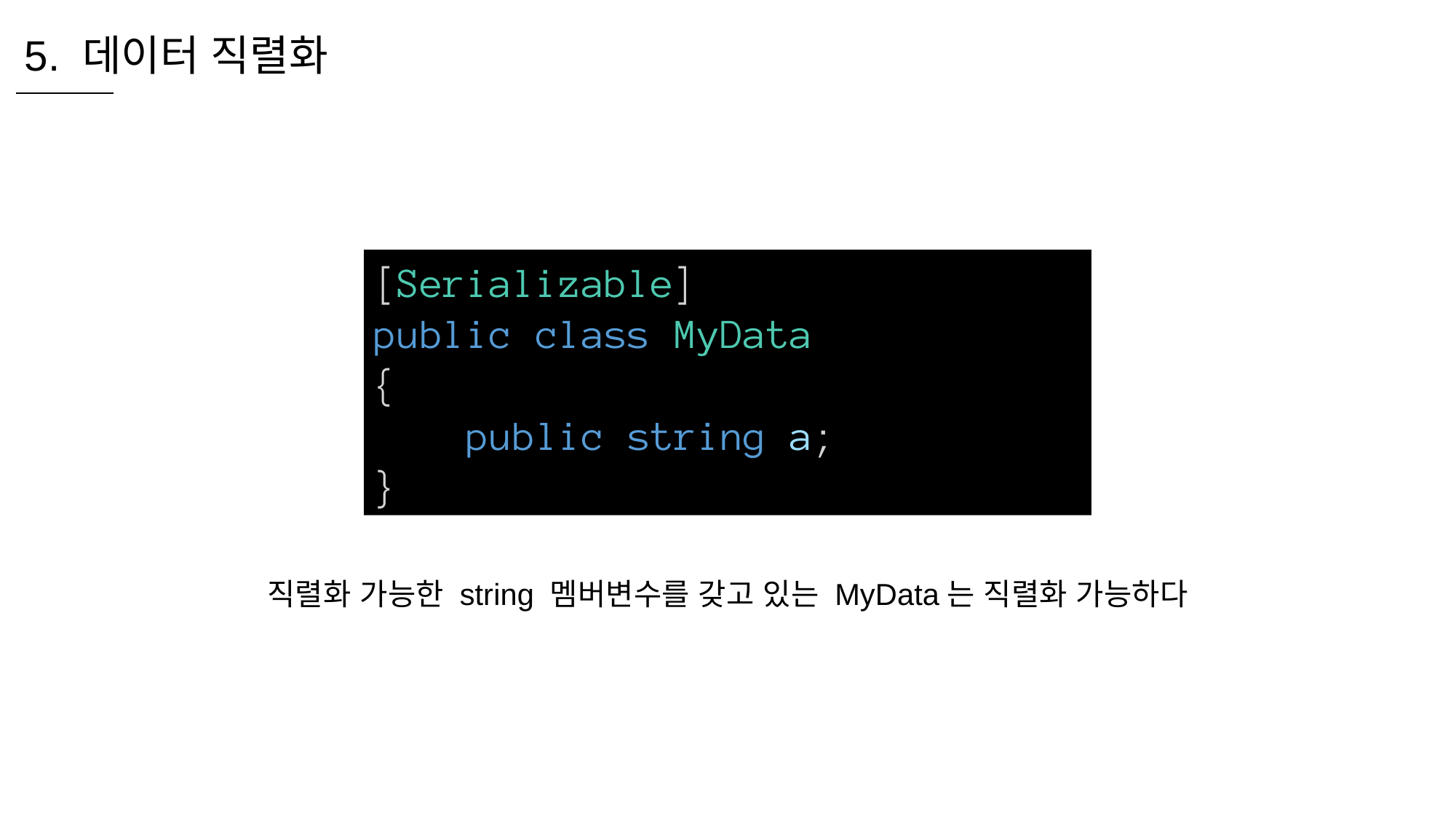

5. 데이터 직렬화
[Serializable]
public class MyData
{
    public string a;
}
직렬화 가능한 string 멤버변수를 갖고 있는 MyData는 직렬화 가능하다